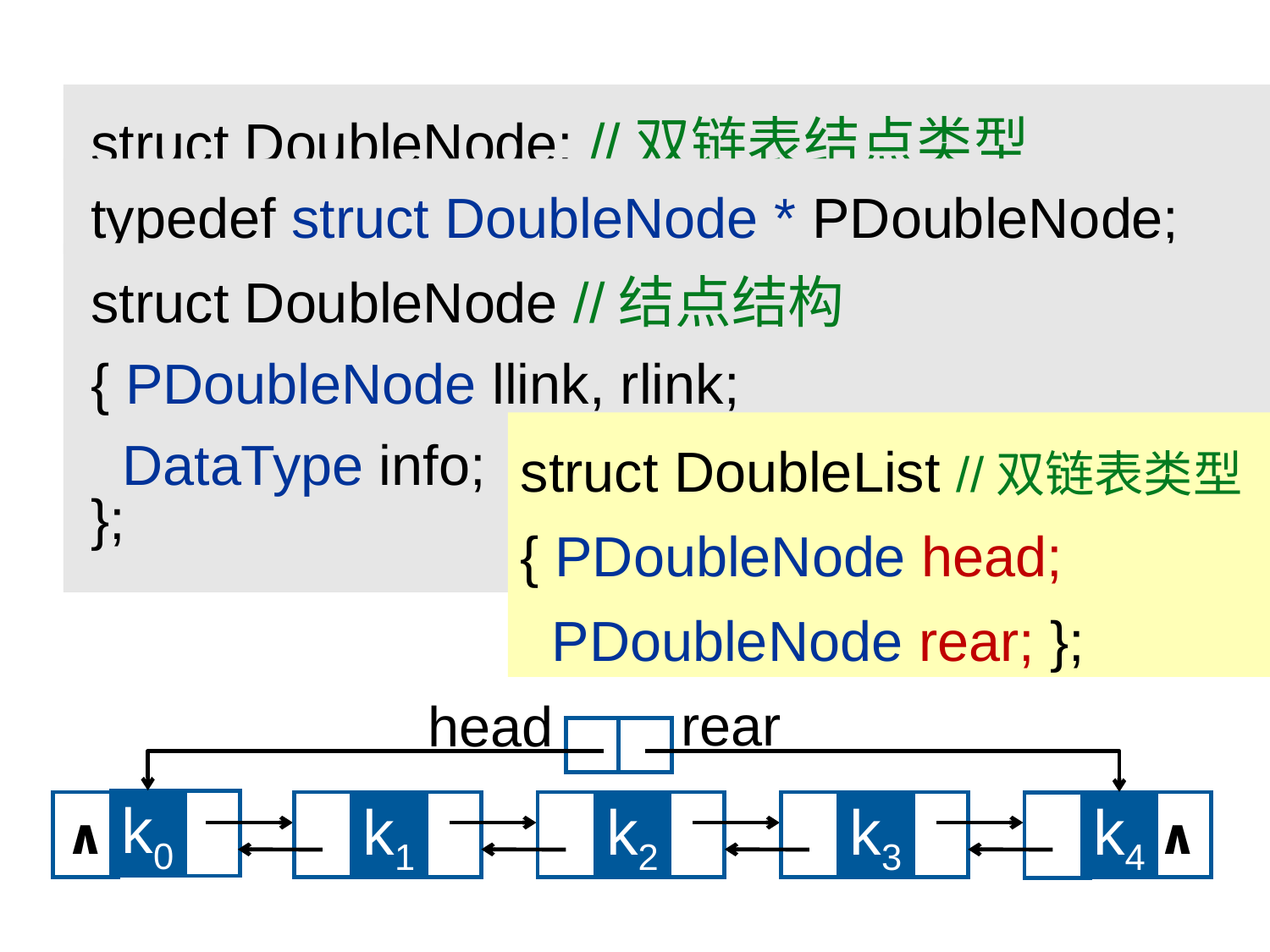

struct DoubleNode; //双链表结点类型
typedef struct DoubleNode * PDoubleNode;
struct DoubleNode //结点结构
{ PDoubleNode llink, rlink;
  DataType info;
};
struct DoubleList //双链表类型
{ PDoubleNode head;
  PDoubleNode rear; };
rear
head

k0

k1
k2
k3
k4
∧

∧